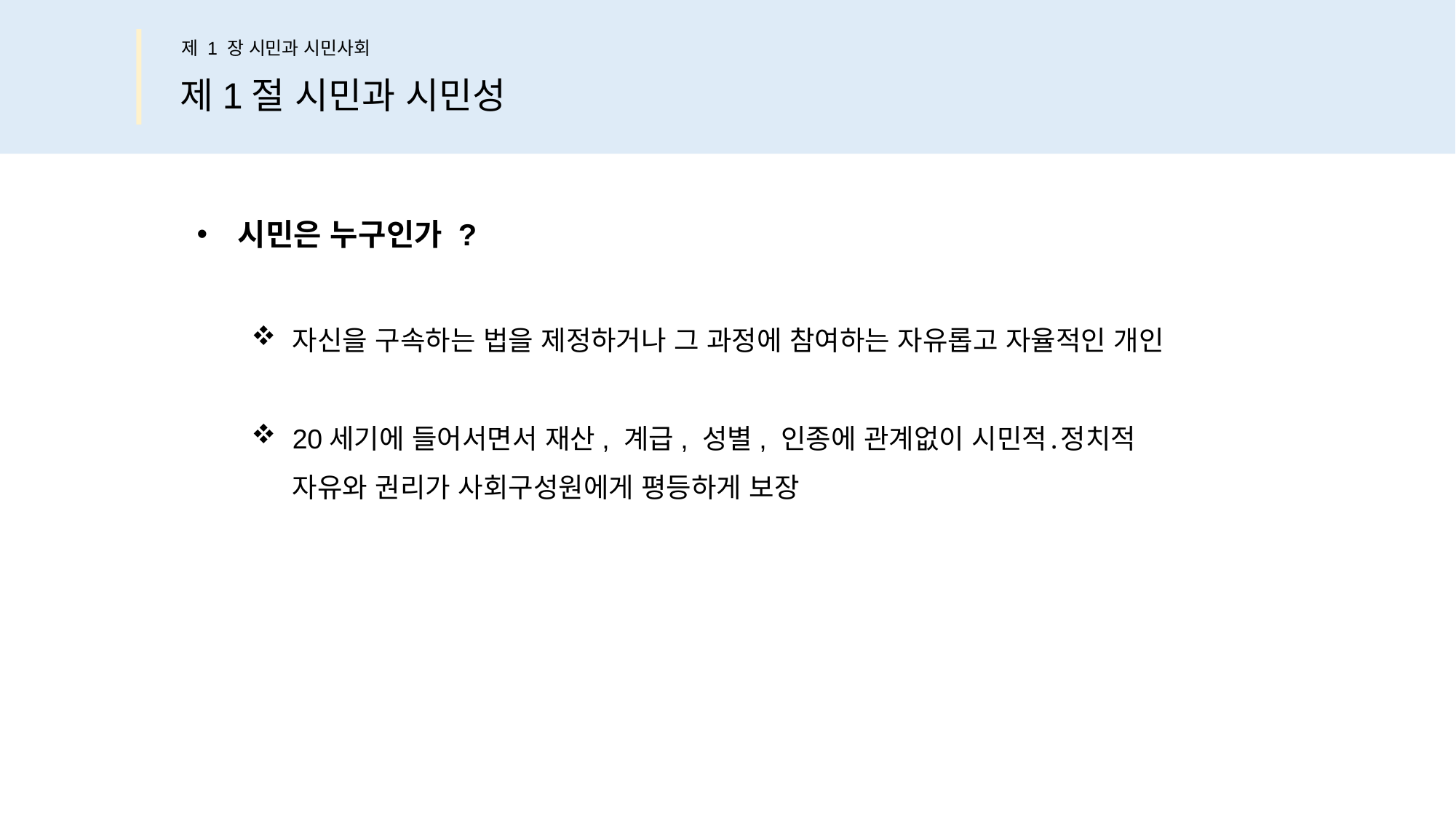

제 1 장 시민과 시민사회
제1절 시민과 시민성
시민은 누구인가 ?

자신을 구속하는 법을 제정하거나 그 과정에 참여하는 자유롭고 자율적인 개인

20세기에 들어서면서 재산, 계급, 성별, 인종에 관계없이 시민적․정치적
자유와 권리가 사회구성원에게 평등하게 보장